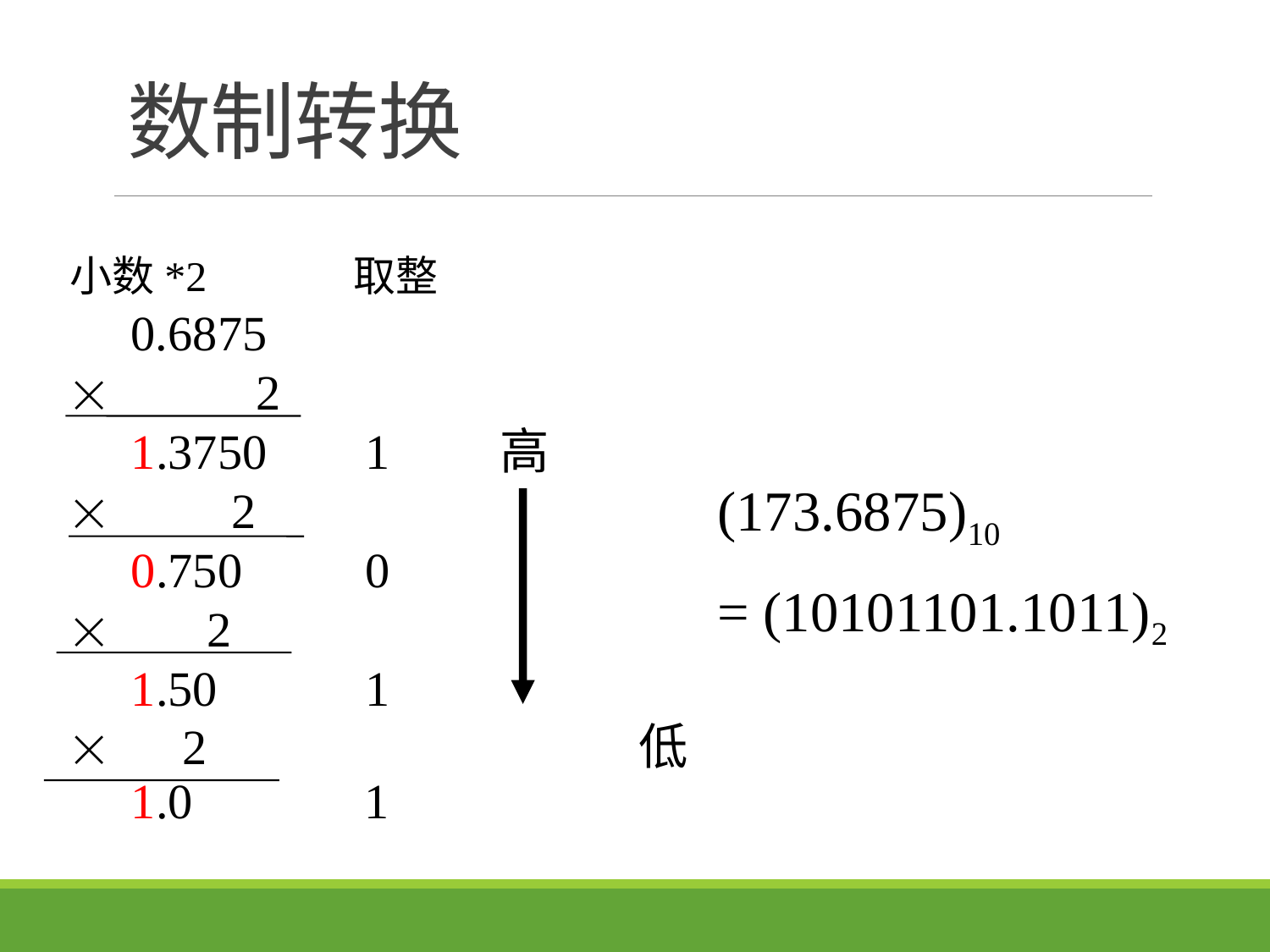

# 数制转换
小数*2           取整
     0.6875
×            2
     1.3750        1        高
×          2
     0.750          0
×        2
     1.50            1
×      2			    低
     1.0              1
(173.6875)10
= (10101101.1011)2